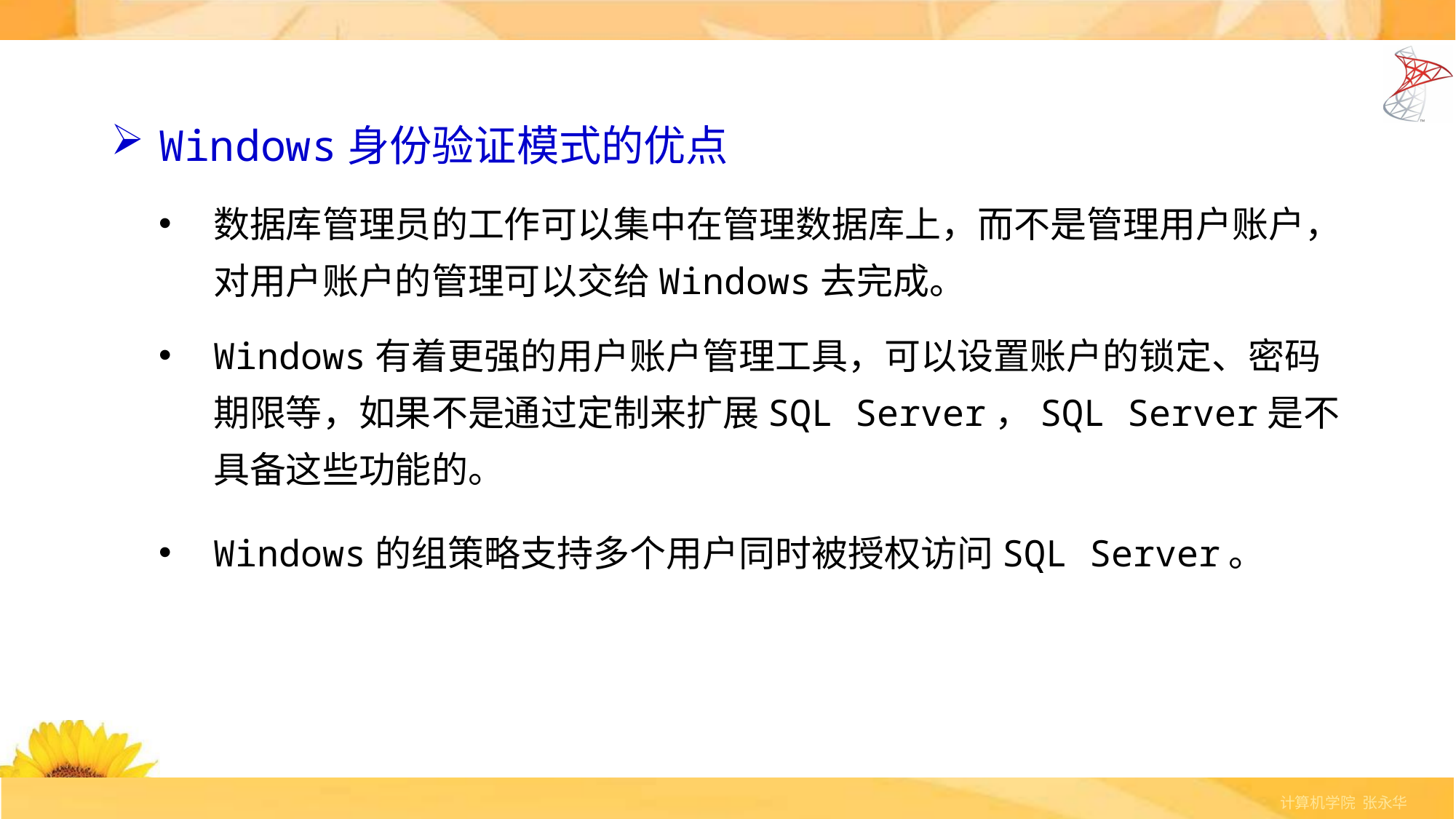

Windows身份验证模式的优点
数据库管理员的工作可以集中在管理数据库上，而不是管理用户账户，对用户账户的管理可以交给Windows去完成。
Windows有着更强的用户账户管理工具，可以设置账户的锁定、密码期限等，如果不是通过定制来扩展SQL Server，SQL Server是不具备这些功能的。
Windows的组策略支持多个用户同时被授权访问SQL Server。